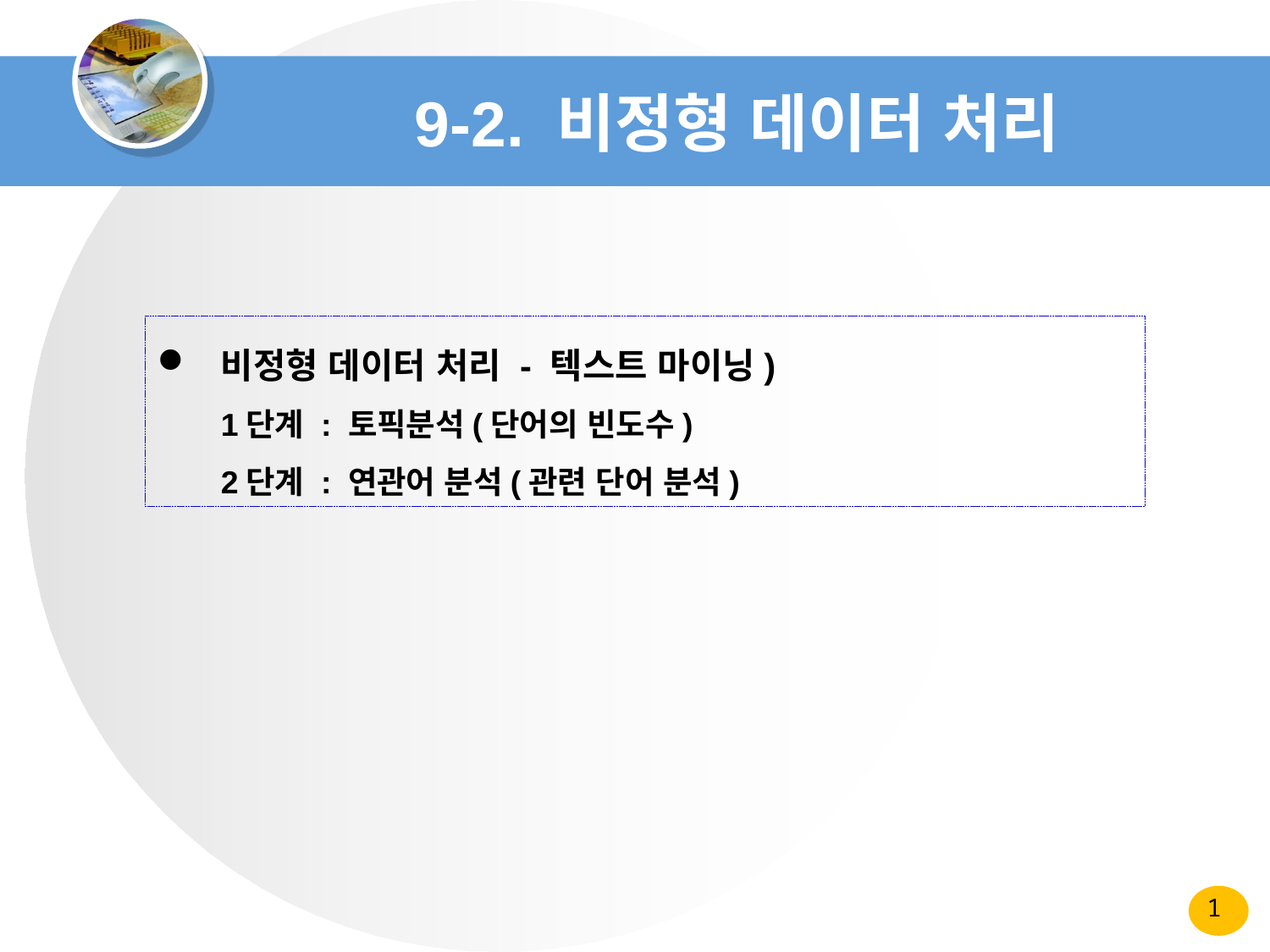

# 9-2. 비정형 데이터 처리
비정형 데이터 처리 - 텍스트 마이닝)
1단계 : 토픽분석(단어의 빈도수)
2단계 : 연관어 분석(관련 단어 분석)
1